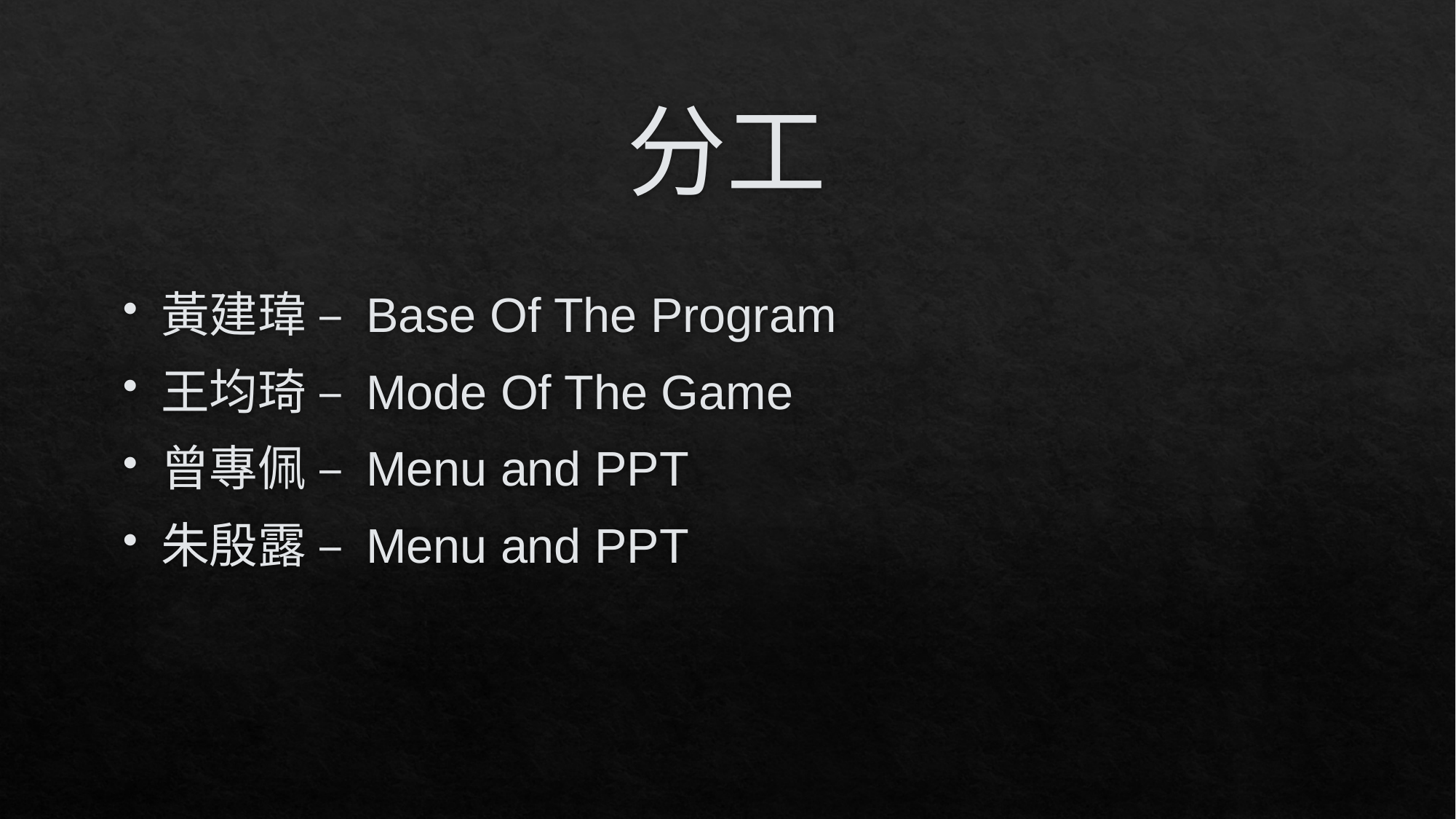

# 分工
黃建瑋 – Base Of The Program
王均琦 – Mode Of The Game
曾專佩 – Menu and PPT
朱殷露 – Menu and PPT